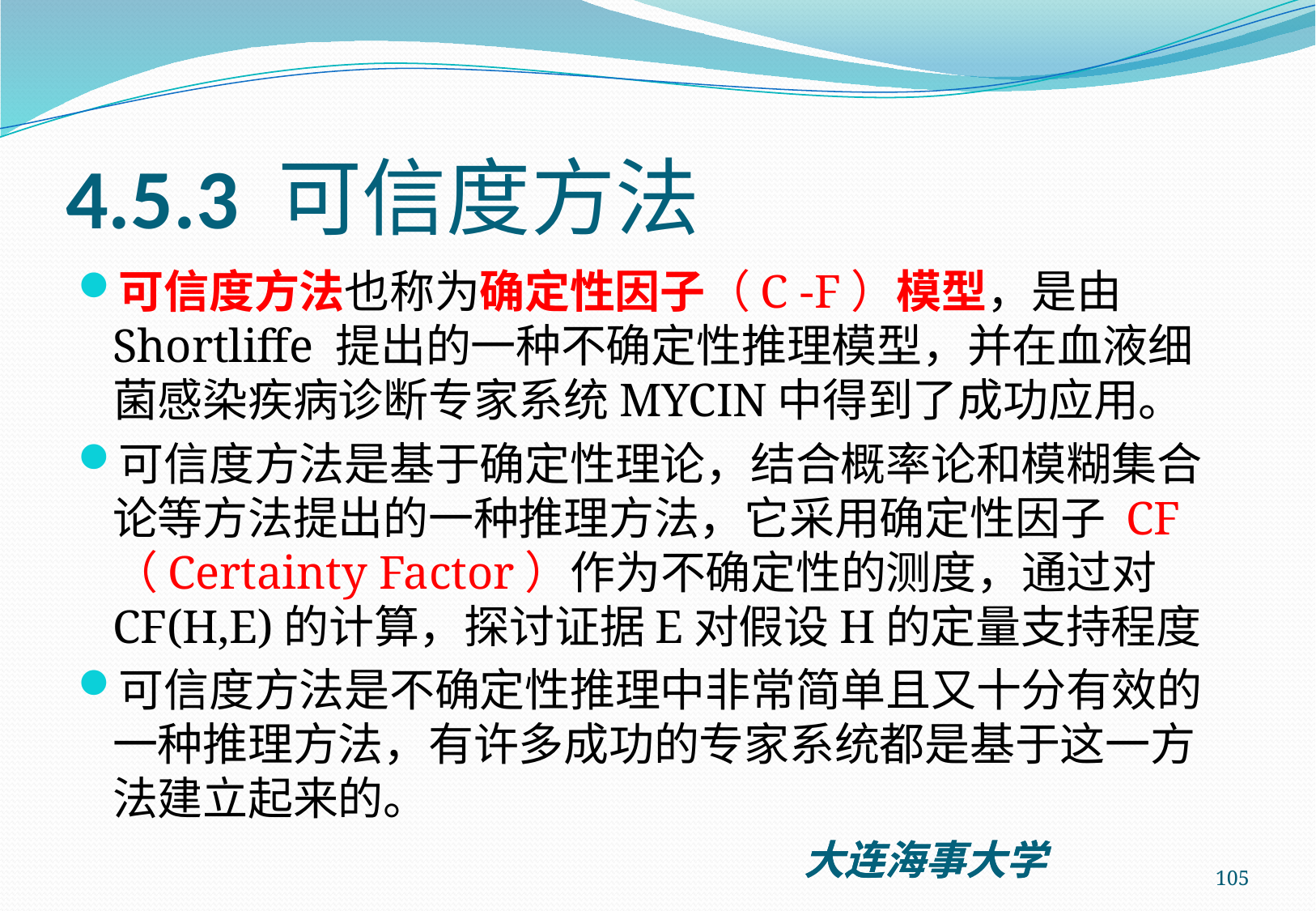

# 4.5.3 可信度方法
可信度方法也称为确定性因子（C -F）模型，是由Shortliffe 提出的一种不确定性推理模型，并在血液细菌感染疾病诊断专家系统MYCIN中得到了成功应用。
可信度方法是基于确定性理论，结合概率论和模糊集合论等方法提出的一种推理方法，它采用确定性因子 CF（Certainty Factor）作为不确定性的测度，通过对 CF(H,E)的计算，探讨证据E对假设H的定量支持程度
可信度方法是不确定性推理中非常简单且又十分有效的一种推理方法，有许多成功的专家系统都是基于这一方法建立起来的。

105